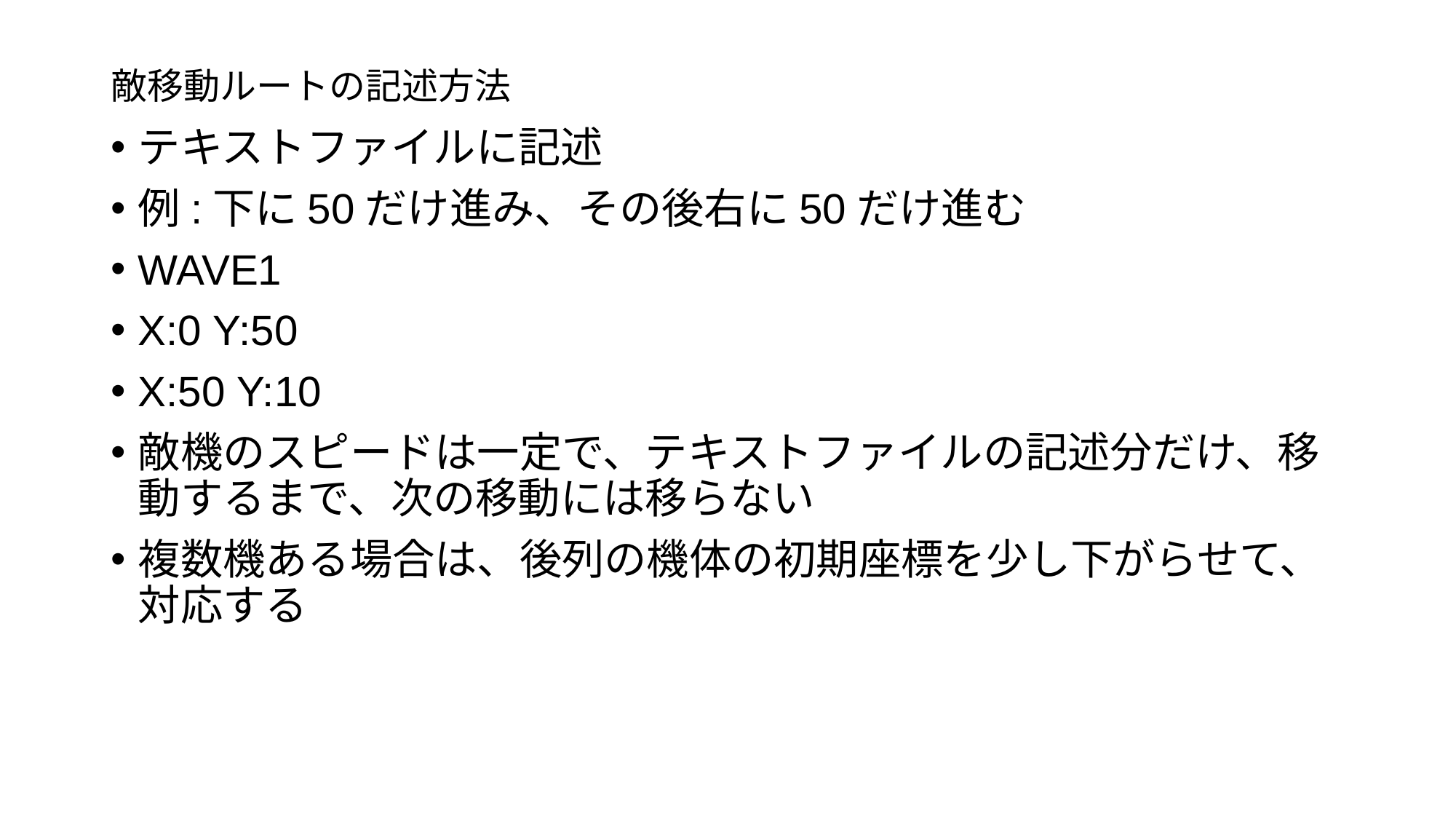

# 敵移動ルートの記述方法
テキストファイルに記述
例:下に50だけ進み、その後右に50だけ進む
WAVE1
X:0 Y:50
X:50 Y:10
敵機のスピードは一定で、テキストファイルの記述分だけ、移動するまで、次の移動には移らない
複数機ある場合は、後列の機体の初期座標を少し下がらせて、対応する